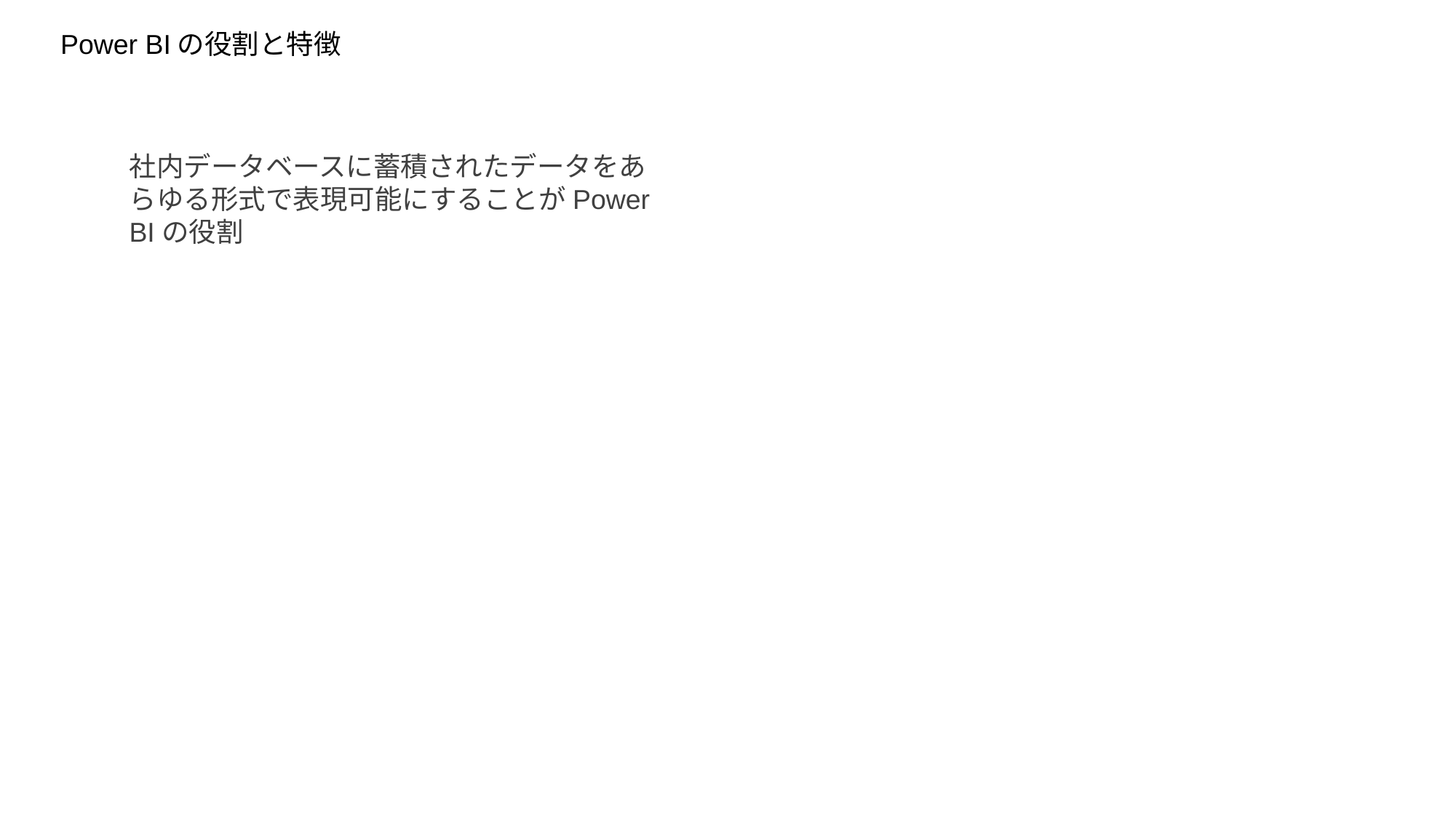

Power BIの役割と特徴
社内データベースに蓄積されたデータをあらゆる形式で表現可能にすることがPower BIの役割